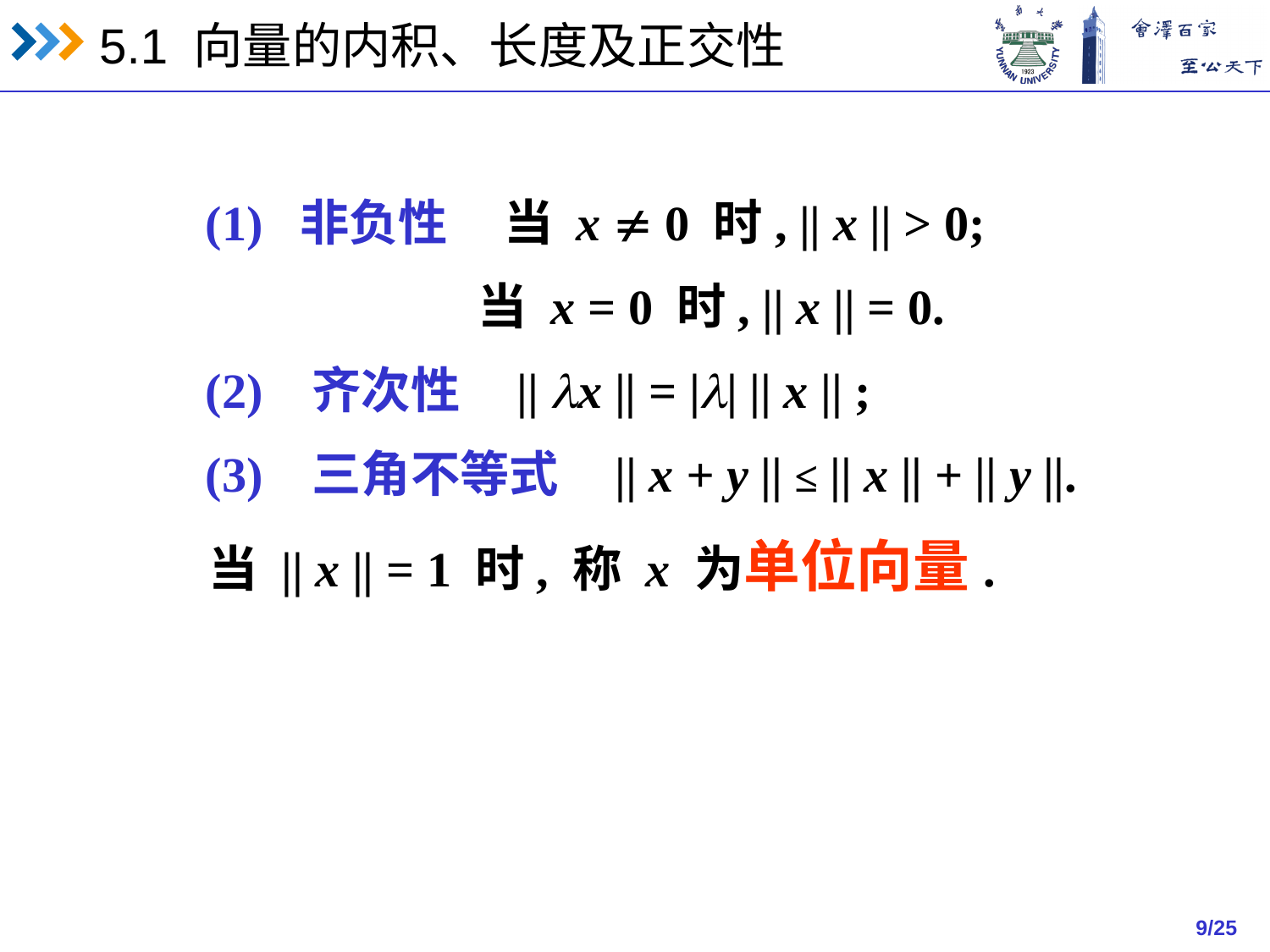

(1)  非负性     当 x ≠ 0 时, || x || > 0;
                                当 x = 0 时, || x || = 0.
        (2)   齐次性    || λx || = |λ| || x || ;
        (3)   三角不等式    || x + y || ≤ || x || + || y ||.
        当 || x || = 1 时, 称 x 为单位向量.